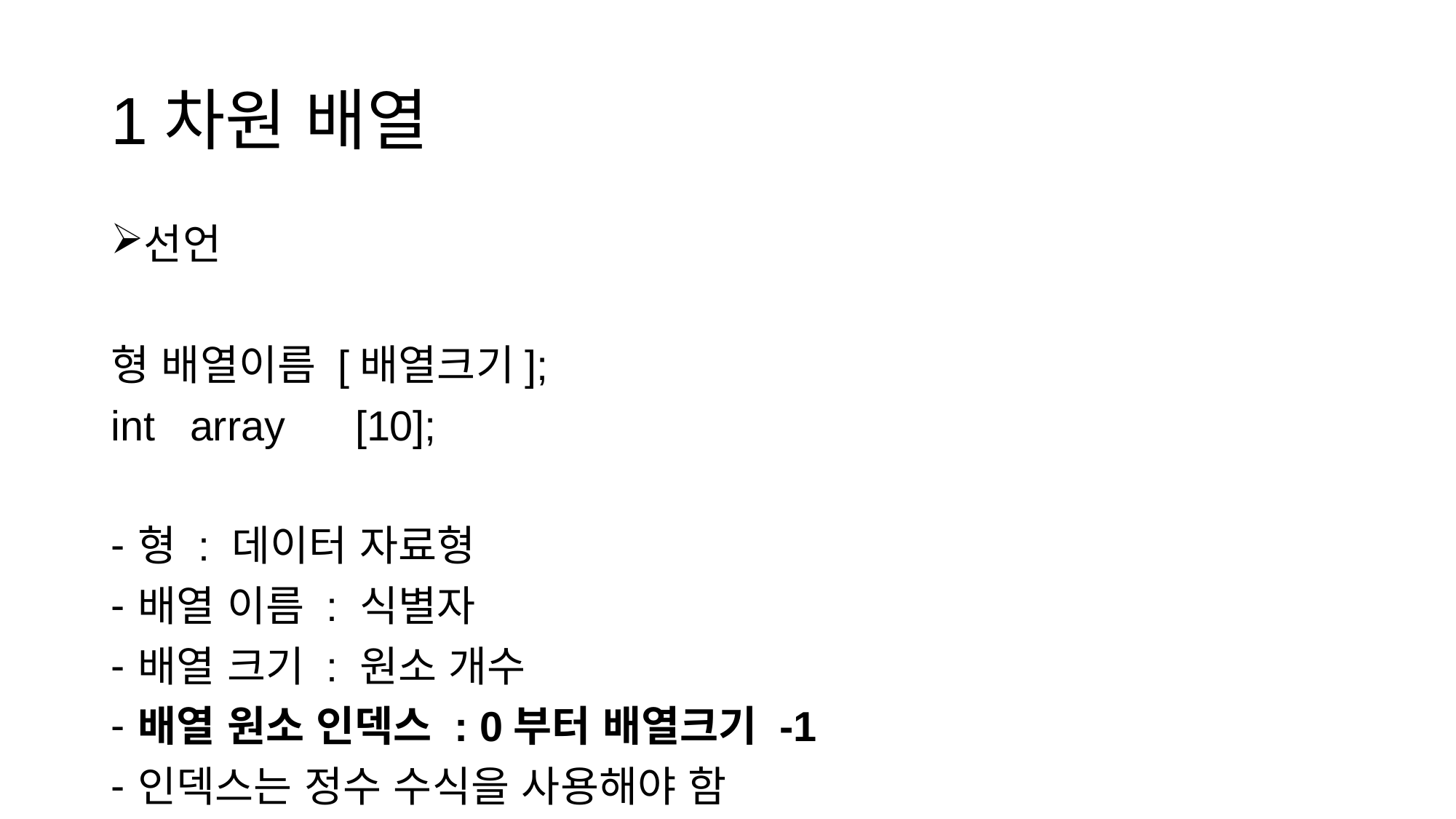

# 1차원 배열
선언

형 배열이름 [배열크기];
int   array      [10];

형 : 데이터 자료형
배열 이름 : 식별자
배열 크기 : 원소 개수
배열 원소 인덱스 : 0부터 배열크기 -1
인덱스는 정수 수식을 사용해야 함